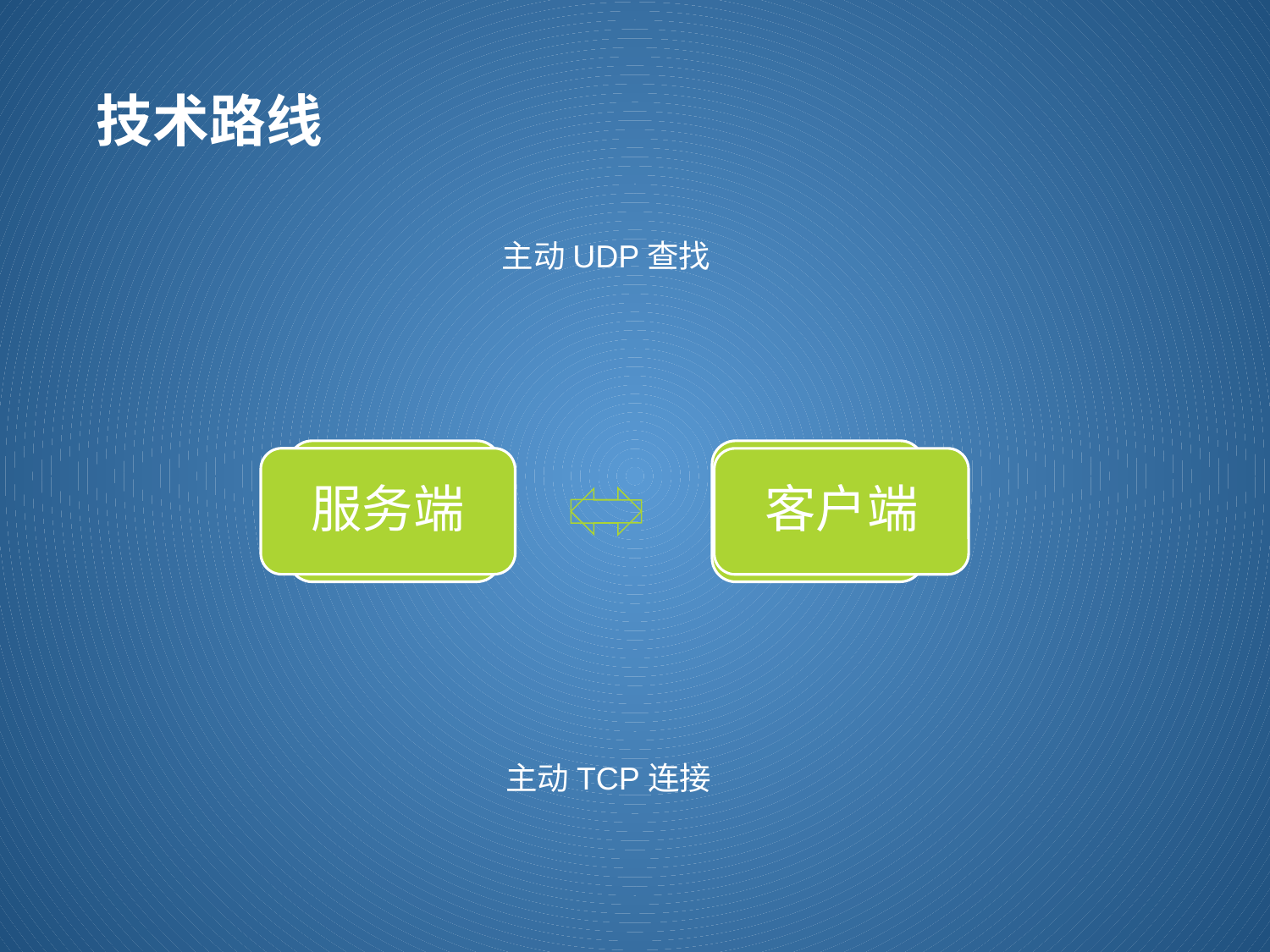

技术路线
客户端
服务端
主动UDP查找

服务端

客户端
主动TCP连接